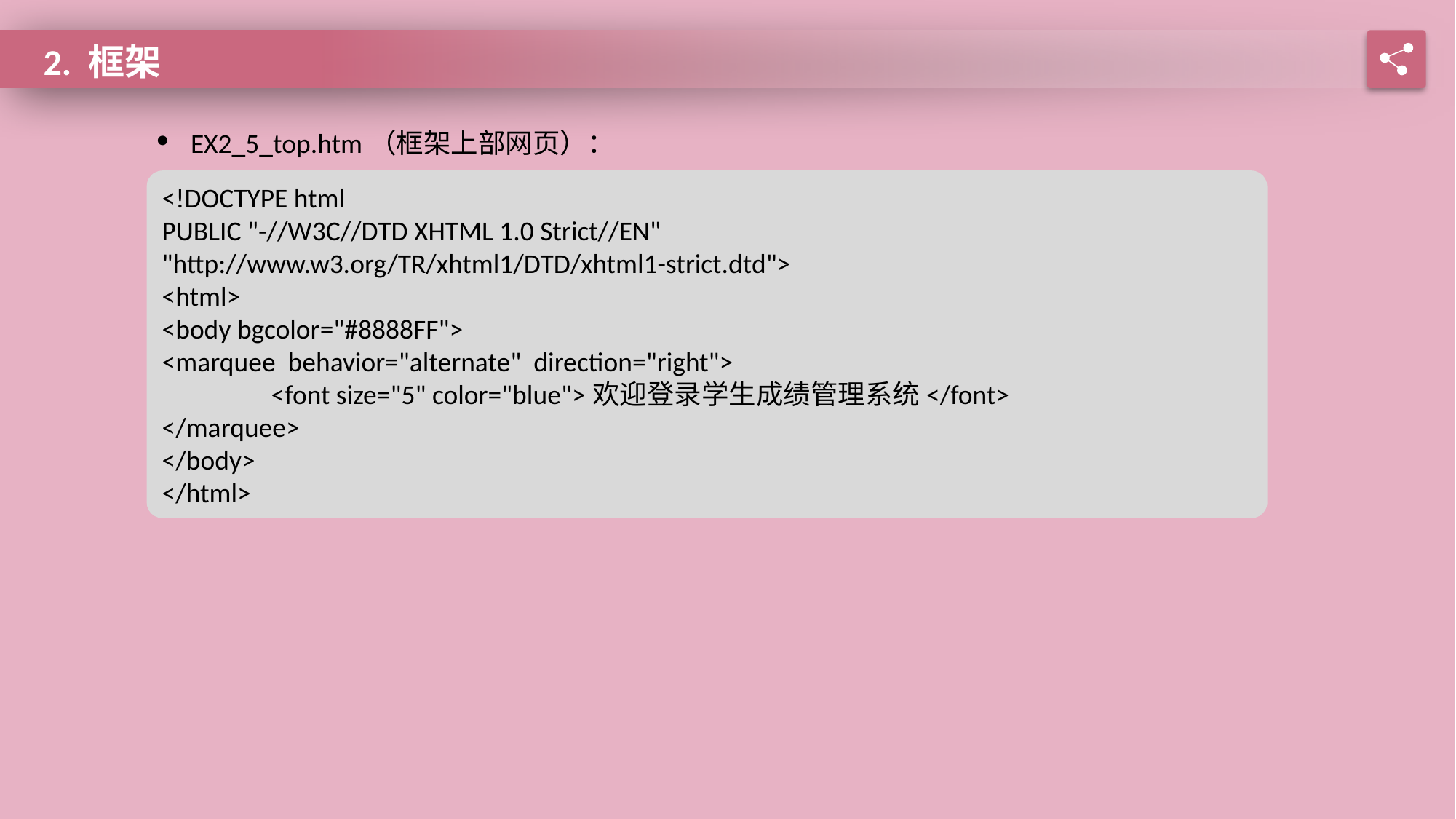

2. 框架
EX2_5_top.htm（框架上部网页）：
<!DOCTYPE html
PUBLIC "-//W3C//DTD XHTML 1.0 Strict//EN"
"http://www.w3.org/TR/xhtml1/DTD/xhtml1-strict.dtd">
<html>
<body bgcolor="#8888FF">
<marquee  behavior="alternate"  direction="right">
	<font size="5" color="blue">欢迎登录学生成绩管理系统</font>
</marquee>
</body>
</html>